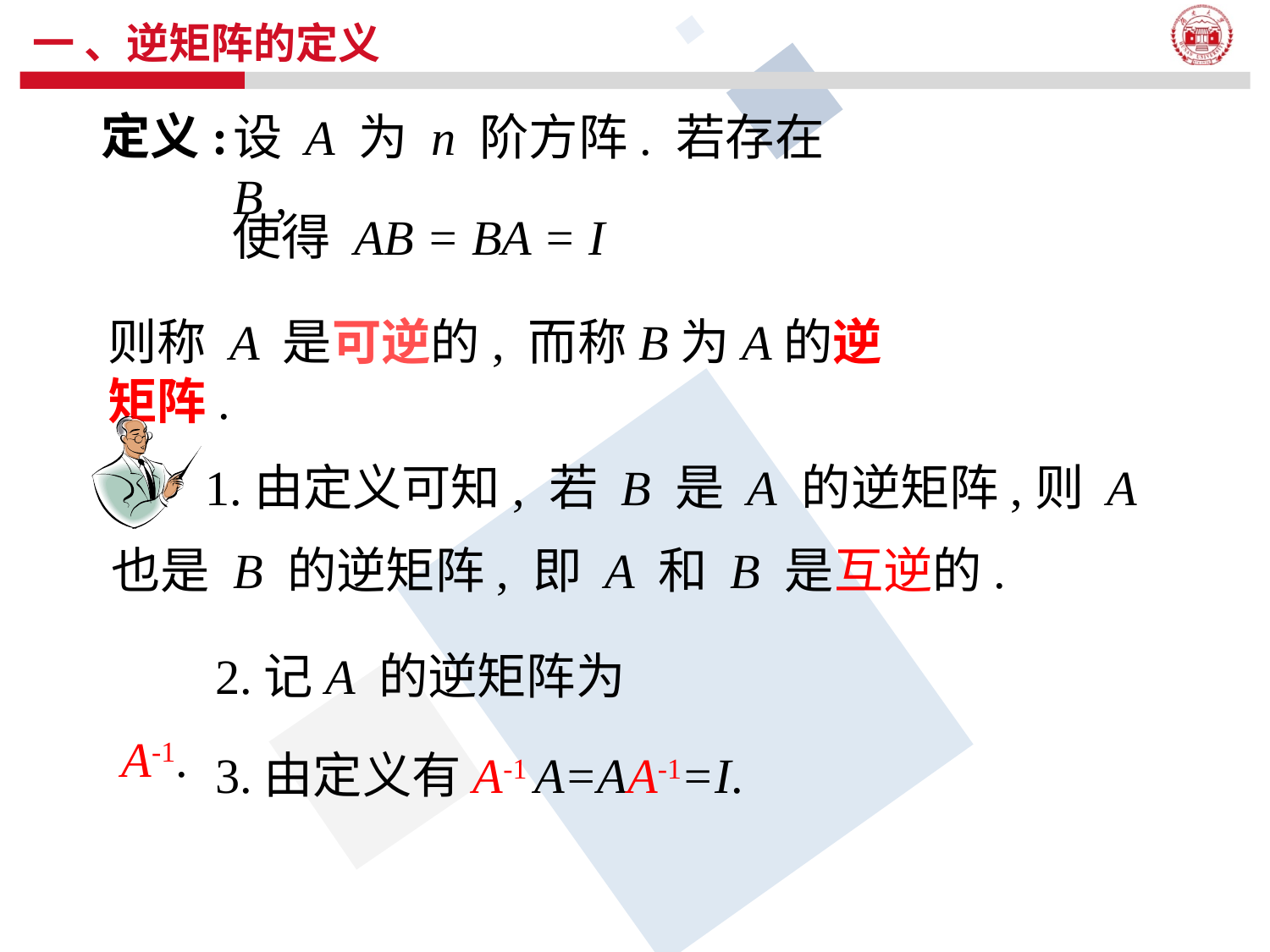

# 一 、逆矩阵的定义
定义:
设 A 为 n 阶方阵. 若存在 B ,
 使得 AB = BA = I
则称 A 是可逆的, 而称B为A的逆矩阵.

1.由定义可知, 若 B 是 A 的逆矩阵,则 A 也是 B 的逆矩阵, 即 A 和 B 是互逆的.
2.记A 的逆矩阵为A-1.
3.由定义有A-1 A=AA-1=I.